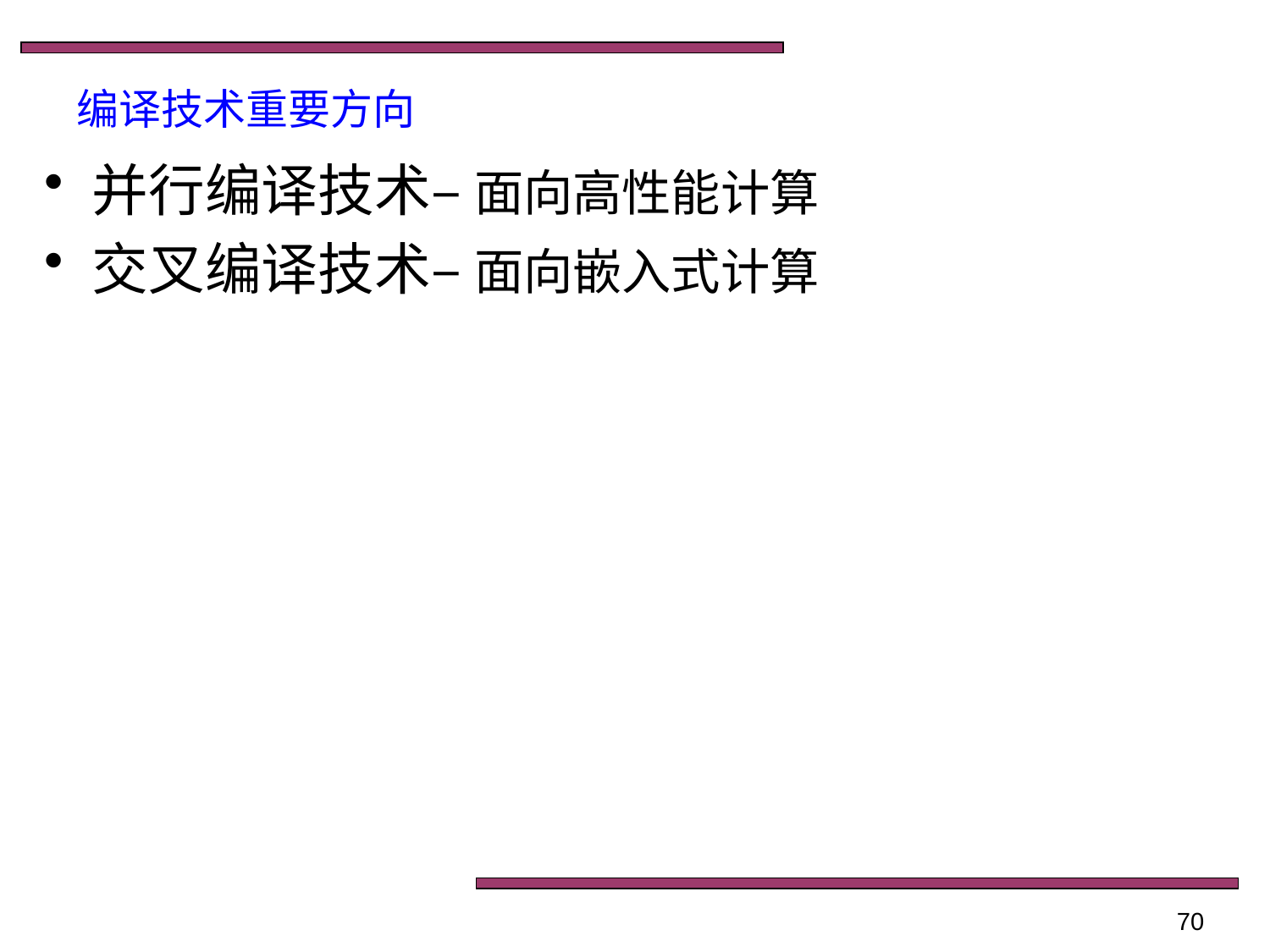

# 编译技术重要方向
并行编译技术– 面向高性能计算
交叉编译技术– 面向嵌入式计算

70